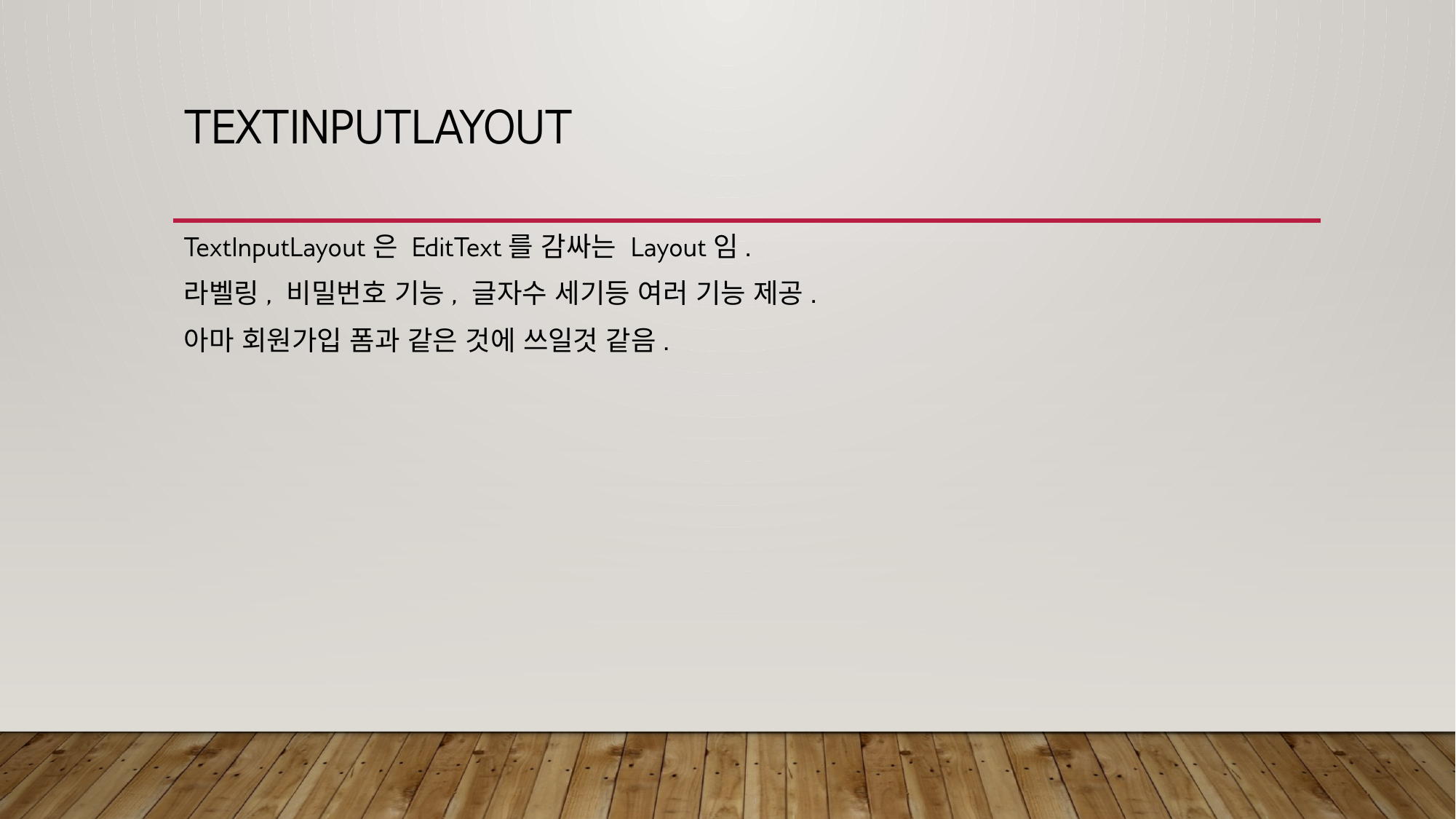

# TextinputLayout
TextInputLayout은 EditText를 감싸는 Layout임.
라벨링, 비밀번호 기능, 글자수 세기등 여러 기능 제공.
아마 회원가입 폼과 같은 것에 쓰일것 같음.